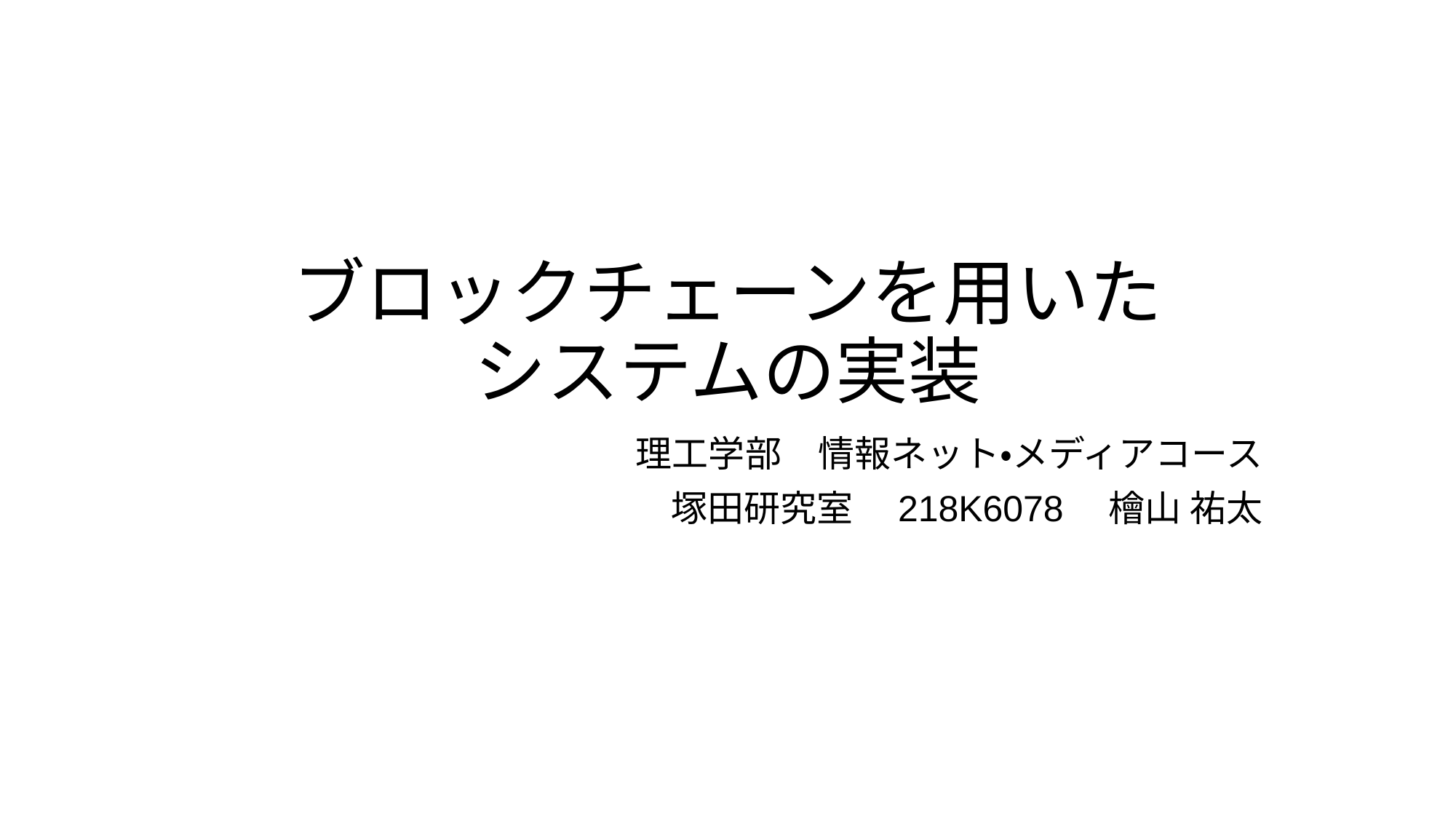

# ブロックチェーンを用いた システムの実装
理工学部　情報ネット・メディアコース
塚田研究室　218K6078　檜山 祐太